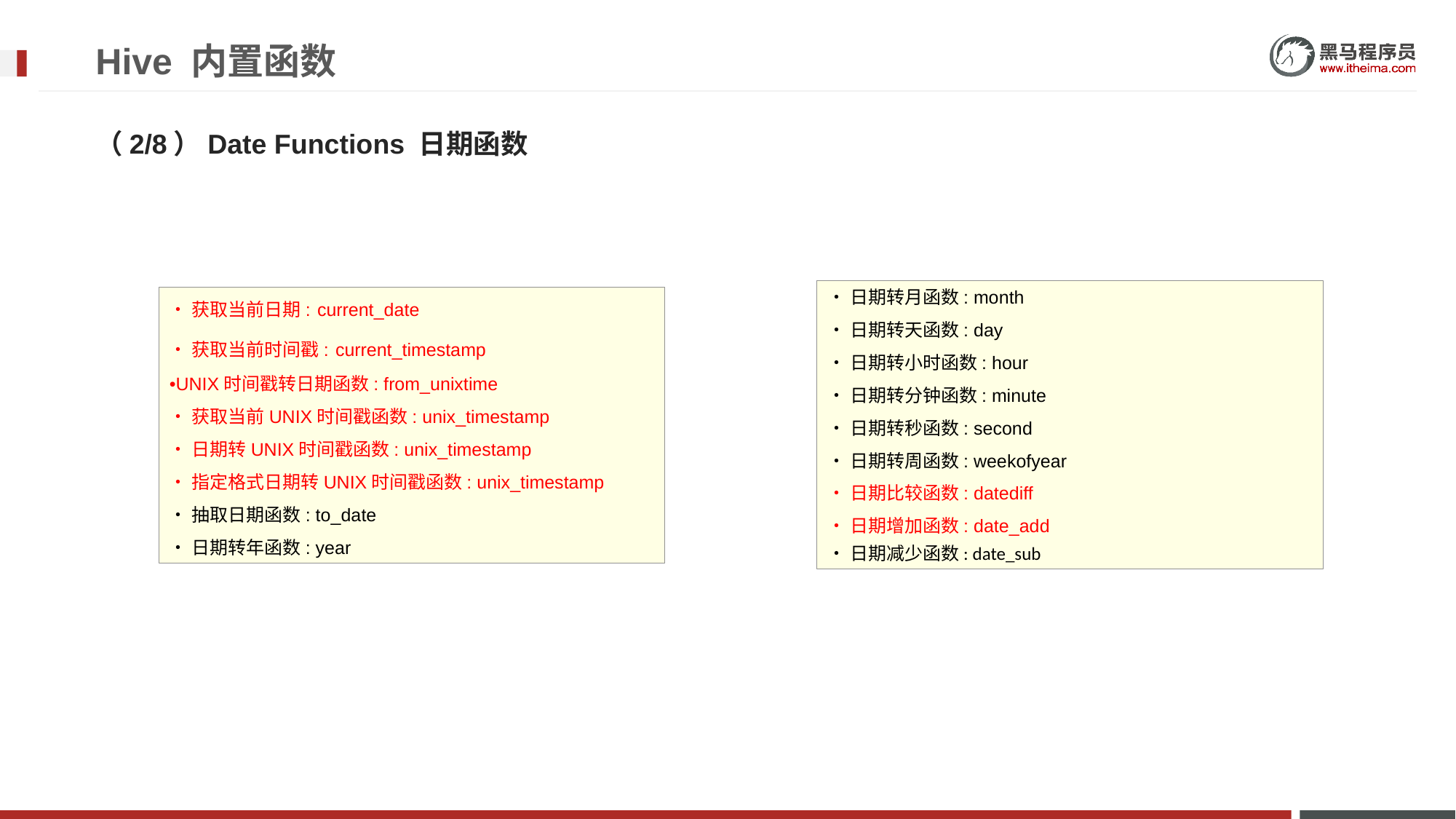

# Hive 内置函数
（2/8）Date Functions 日期函数
•日期转月函数: month
•日期转天函数: day
•日期转小时函数: hour
•日期转分钟函数: minute
•日期转秒函数: second
•日期转周函数: weekofyear
•日期比较函数: datediff
•日期增加函数: date_add
•日期减少函数: date_sub
•获取当前日期: current_date
•获取当前时间戳: current_timestamp
•UNIX时间戳转日期函数: from_unixtime
•获取当前UNIX时间戳函数: unix_timestamp
•日期转UNIX时间戳函数: unix_timestamp
•指定格式日期转UNIX时间戳函数: unix_timestamp
•抽取日期函数: to_date
•日期转年函数: year